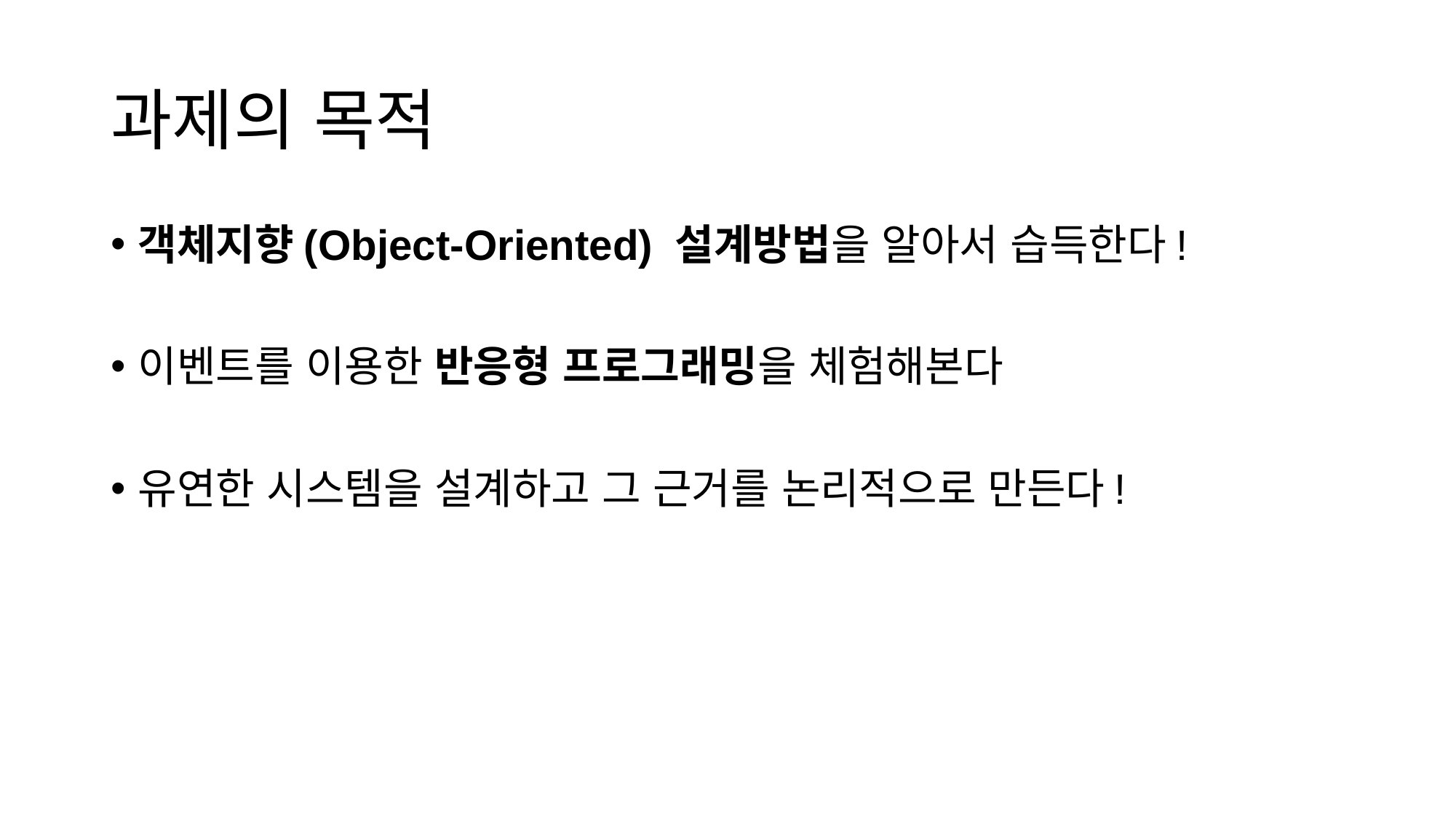

# 과제의 목적
객체지향(Object-Oriented) 설계방법을 알아서 습득한다!

이벤트를 이용한 반응형 프로그래밍을 체험해본다

유연한 시스템을 설계하고 그 근거를 논리적으로 만든다!